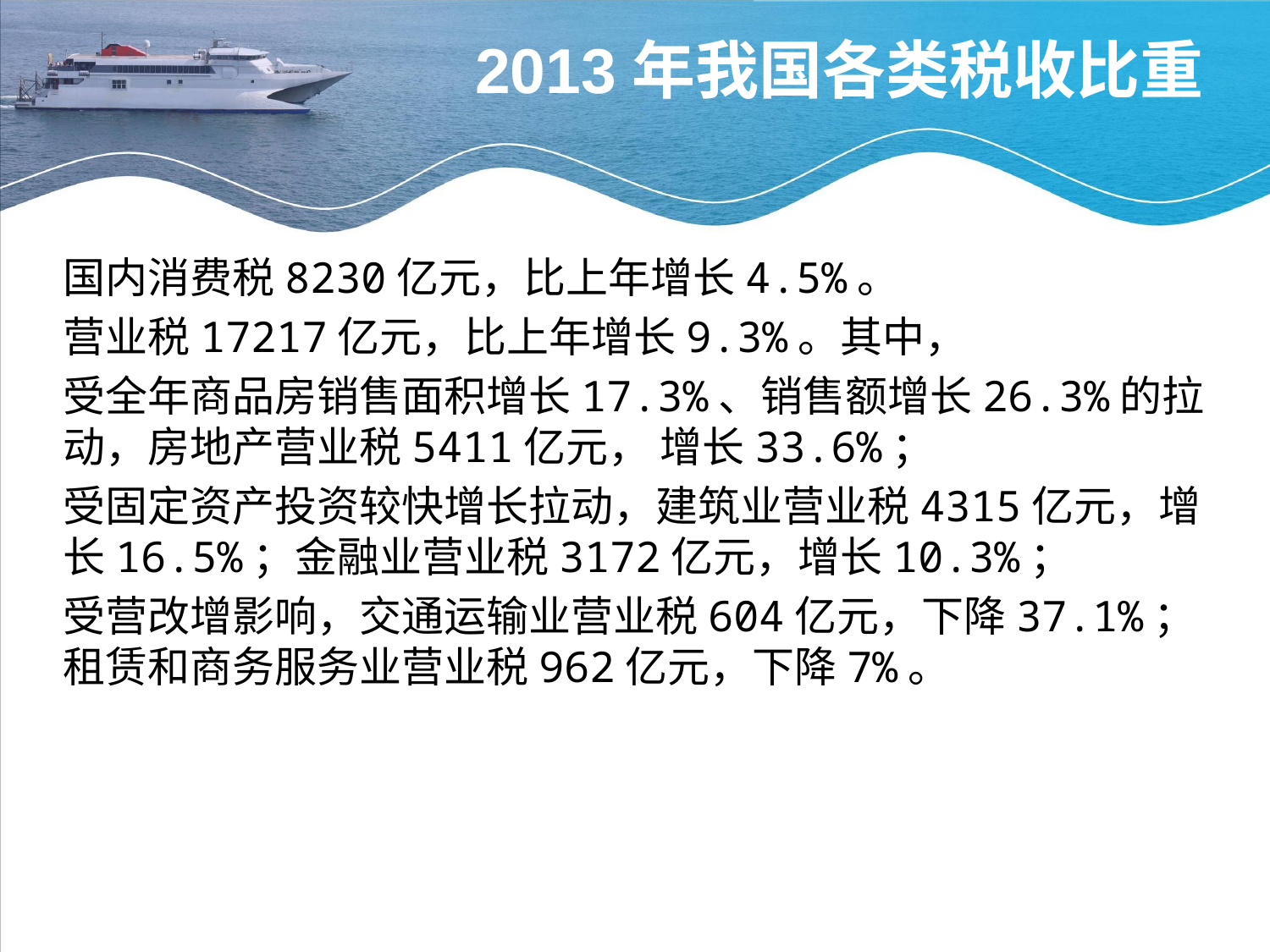

2013年我国各类税收比重
国内消费税8230亿元，比上年增长4.5%。
营业税17217亿元，比上年增长9.3%。其中，
受全年商品房销售面积增长17.3%、销售额增长26.3%的拉动，房地产营业税5411亿元， 增长33.6%；
受固定资产投资较快增长拉动，建筑业营业税4315亿元，增长16.5%；金融业营业税3172亿元，增长10.3%；
受营改增影响，交通运输业营业税604亿元，下降37.1%；租赁和商务服务业营业税962亿元，下降7%。